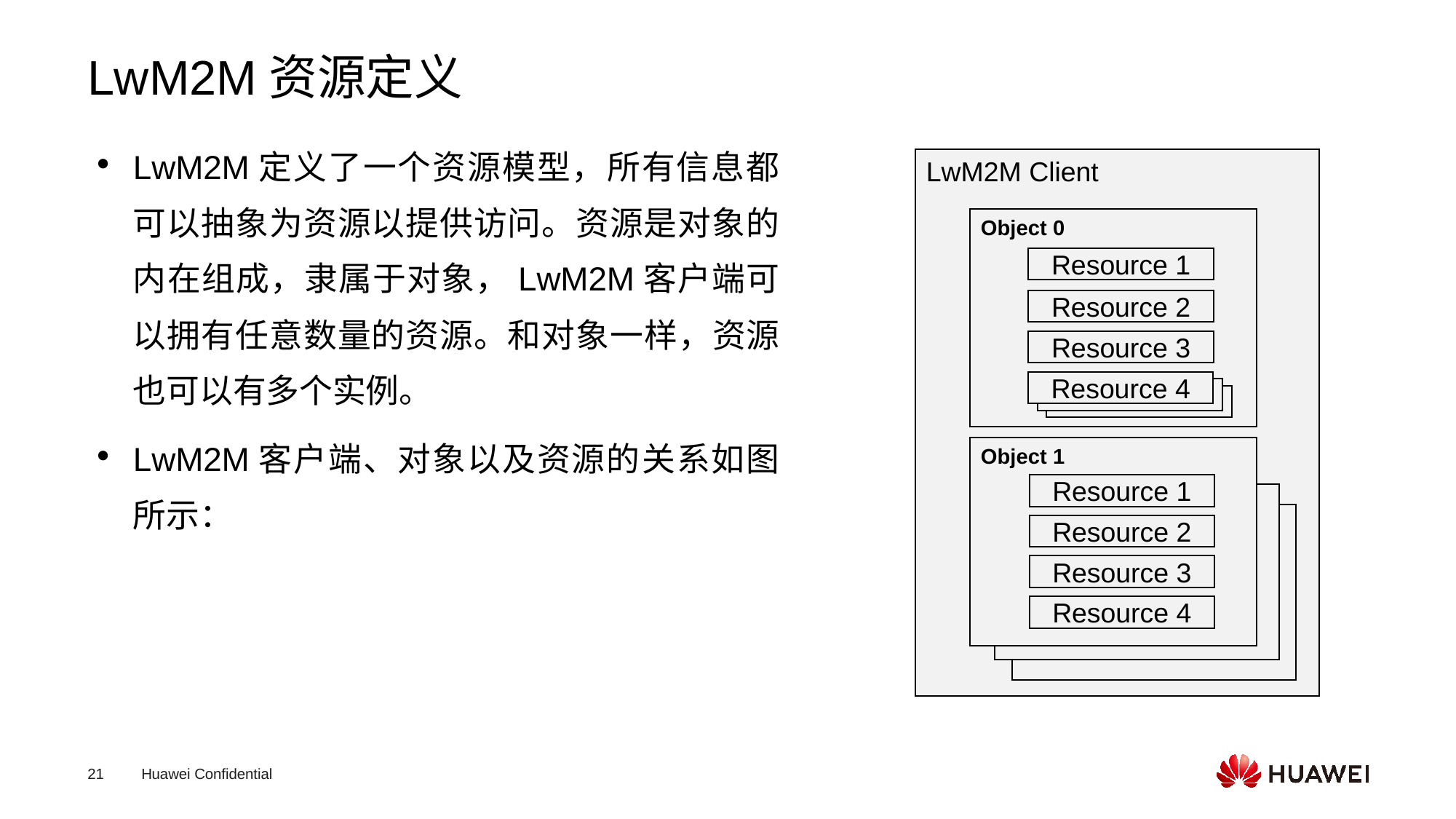

# LwM2M资源定义
LwM2M定义了一个资源模型，所有信息都可以抽象为资源以提供访问。资源是对象的内在组成，隶属于对象，LwM2M客户端可以拥有任意数量的资源。和对象一样，资源也可以有多个实例。
LwM2M客户端、对象以及资源的关系如图所示：

LwM2M Client
Object 0
Resource 1
Resource 2
Resource 3
Resource 4

Object 1
Resource 1

Resource 2
Resource 3
Resource 4